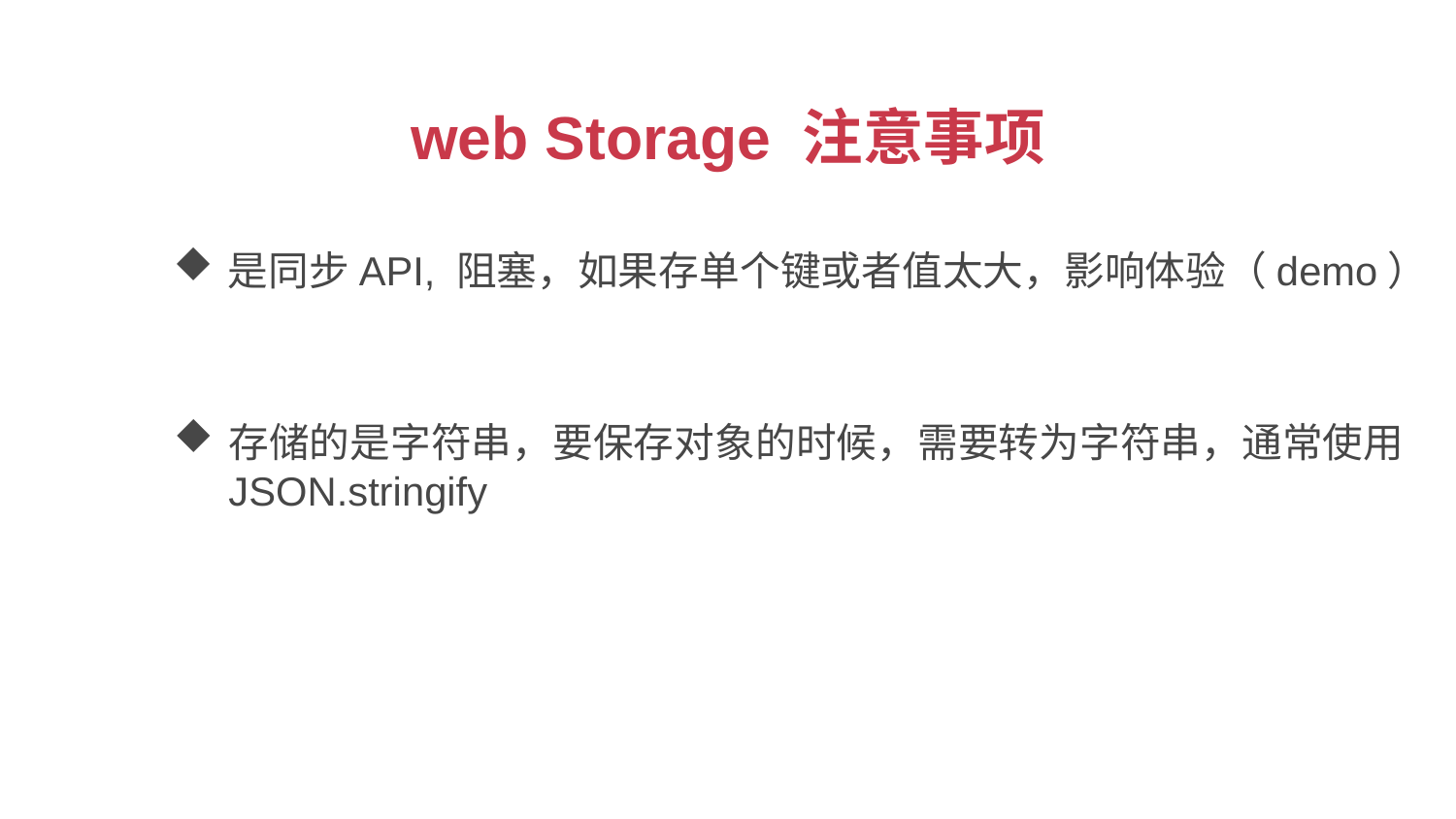

web Storage 注意事项
是同步API, 阻塞，如果存单个键或者值太大，影响体验（demo）
存储的是字符串，要保存对象的时候，需要转为字符串，通常使用JSON.stringify